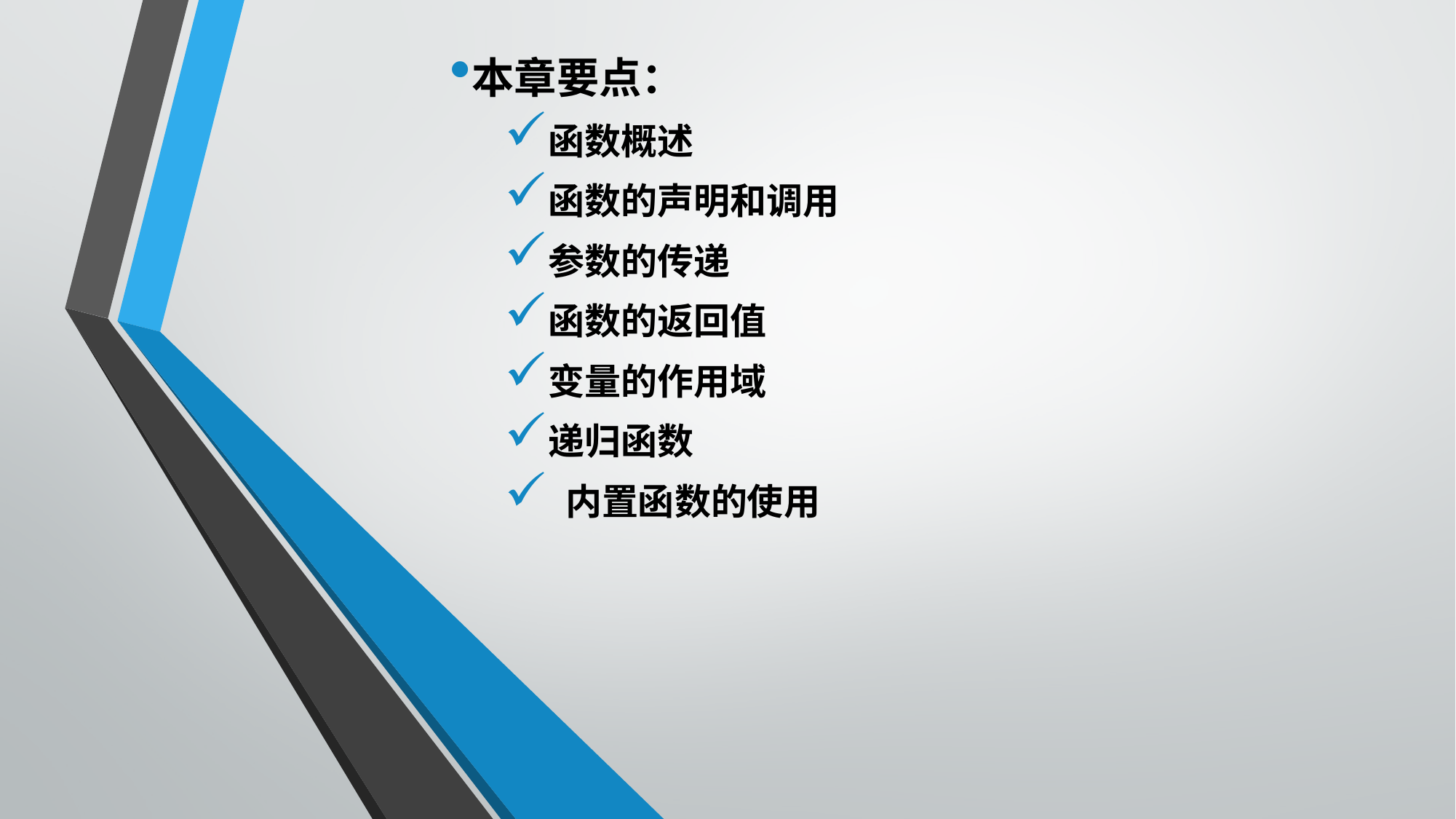

本章要点：
函数概述
函数的声明和调用
参数的传递
函数的返回值
变量的作用域
递归函数
 内置函数的使用